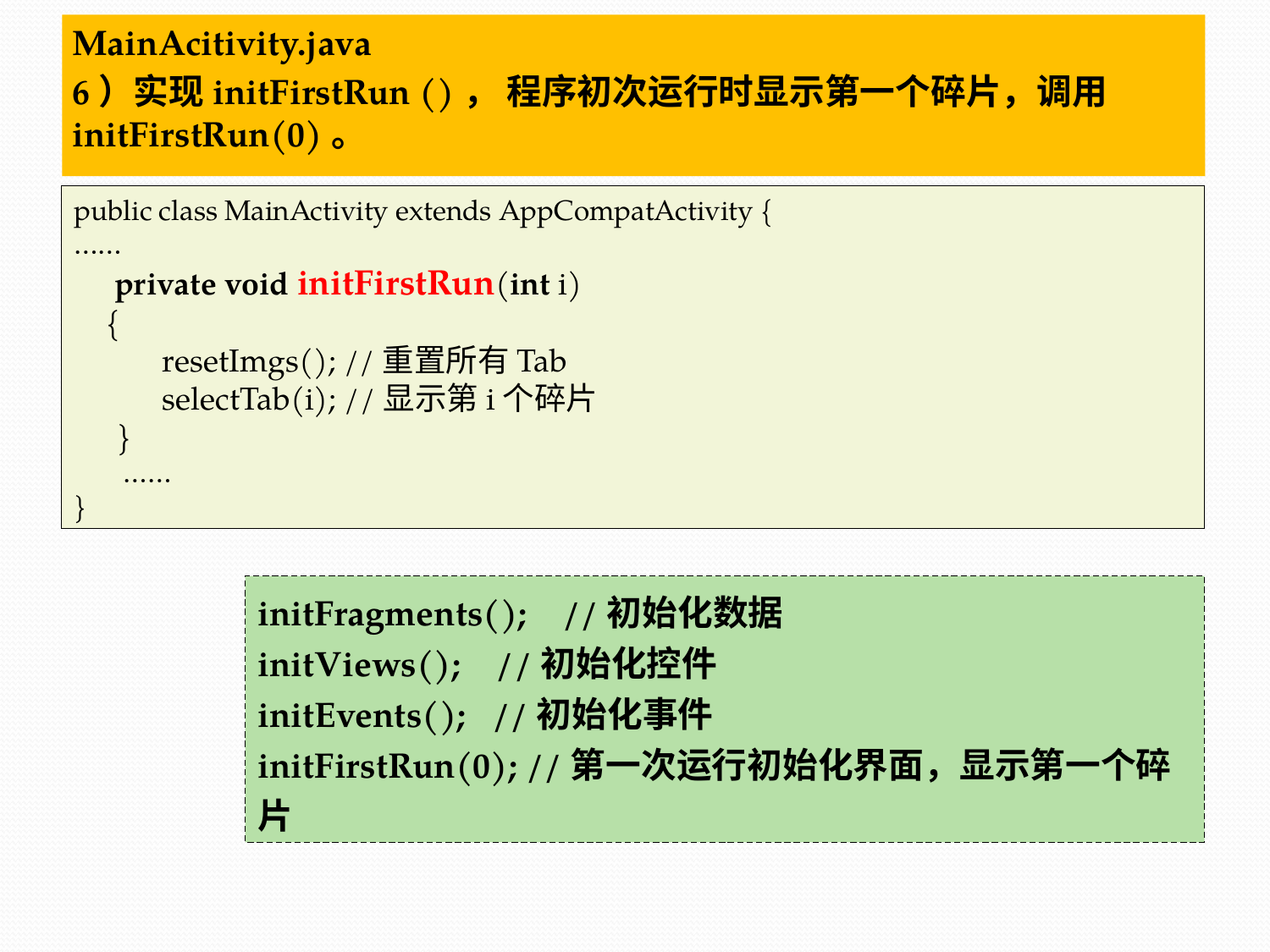

MainAcitivity.java
6）实现initFirstRun ()， 程序初次运行时显示第一个碎片，调用initFirstRun(0)。
public class MainActivity extends AppCompatActivity {
……
     private void initFirstRun(int i)
    {
           resetImgs(); //重置所有Tab
           selectTab(i); //显示第i个碎片
     }
……
}
initFragments();    //初始化数据
initViews();    //初始化控件
initEvents();   //初始化事件
initFirstRun(0); //第一次运行初始化界面，显示第一个碎片